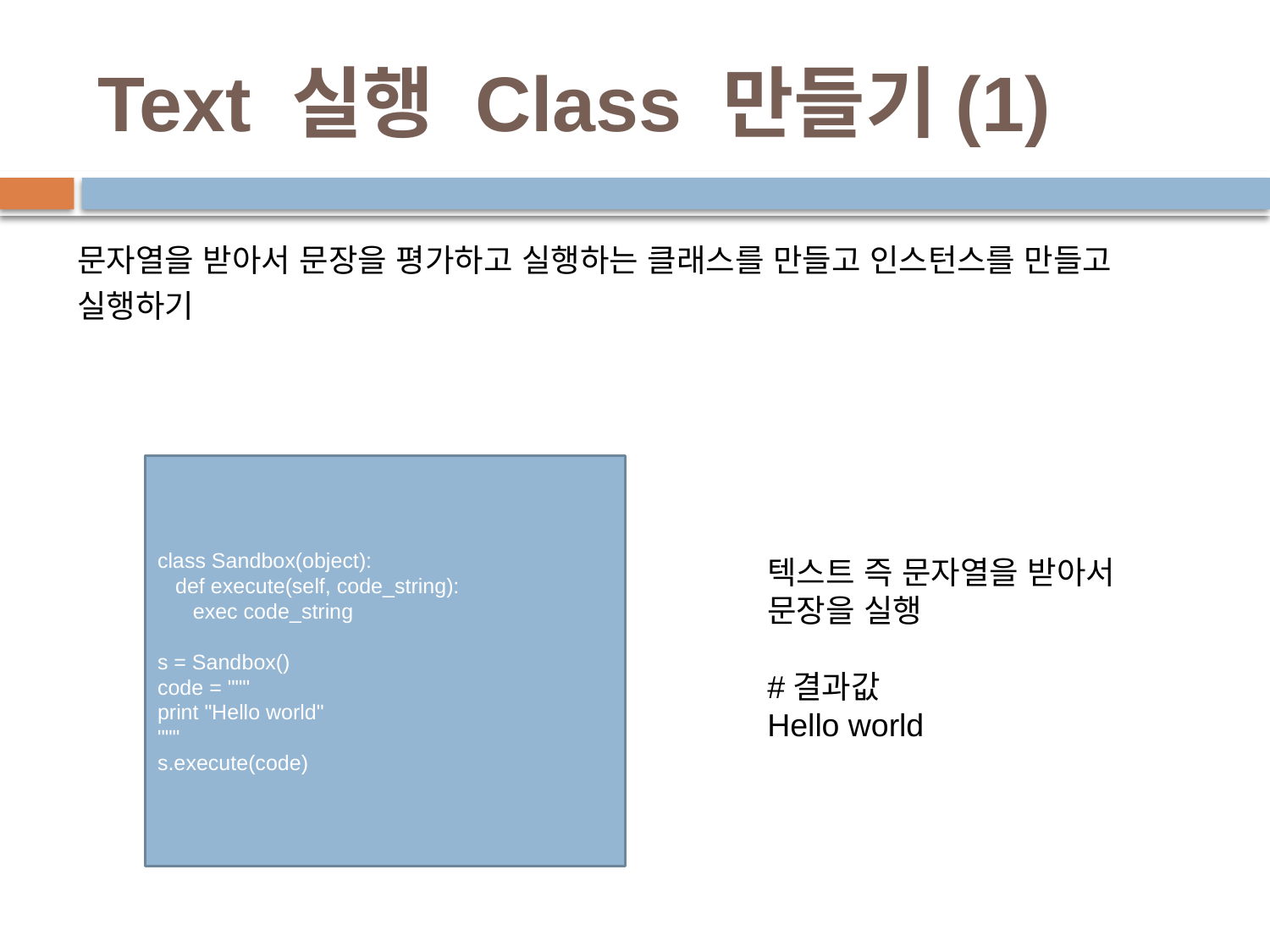

# Text 실행 Class 만들기(1)
문자열을 받아서 문장을 평가하고 실행하는 클래스를 만들고 인스턴스를 만들고 실행하기
class Sandbox(object):
   def execute(self, code_string):
      exec code_string

s = Sandbox()
code = """
print "Hello world"
"""
s.execute(code)
텍스트 즉 문자열을 받아서 문장을 실행

#결과값
Hello world